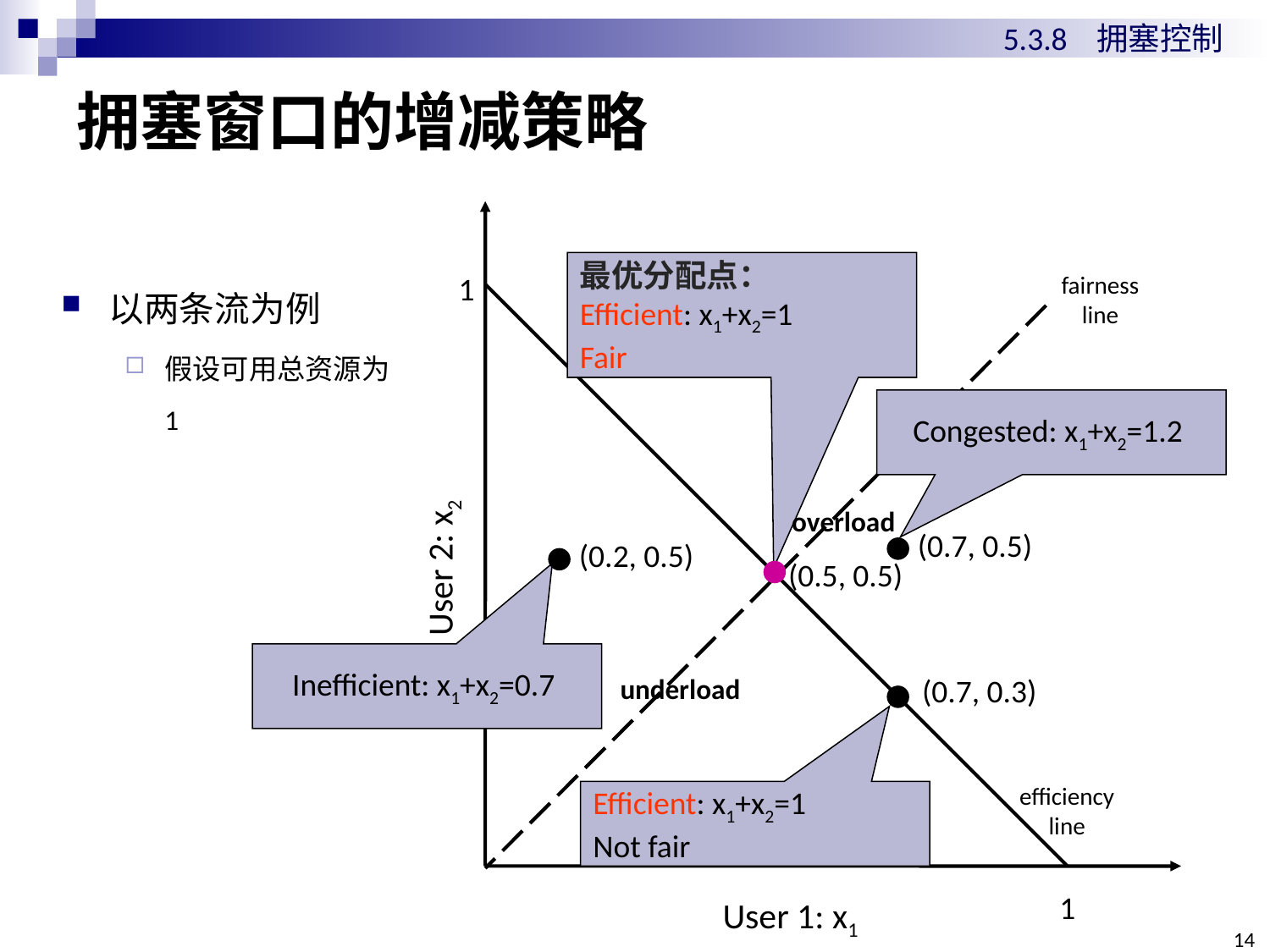

5.3.8   拥塞控制
# 拥塞窗口的增减策略

最优分配点：
Efficient: x1+x2=1
Fair
以两条流为例
假设可用总资源为1

1
fairness
line

Congested: x1+x2=1.2
overload

(0.7, 0.5)

(0.2, 0.5)

User 2: x2
(0.5, 0.5)

Inefficient: x1+x2=0.7
underload
(0.7, 0.3)

efficiency
line
Efficient: x1+x2=1
Not fair
1
User 1: x1
14